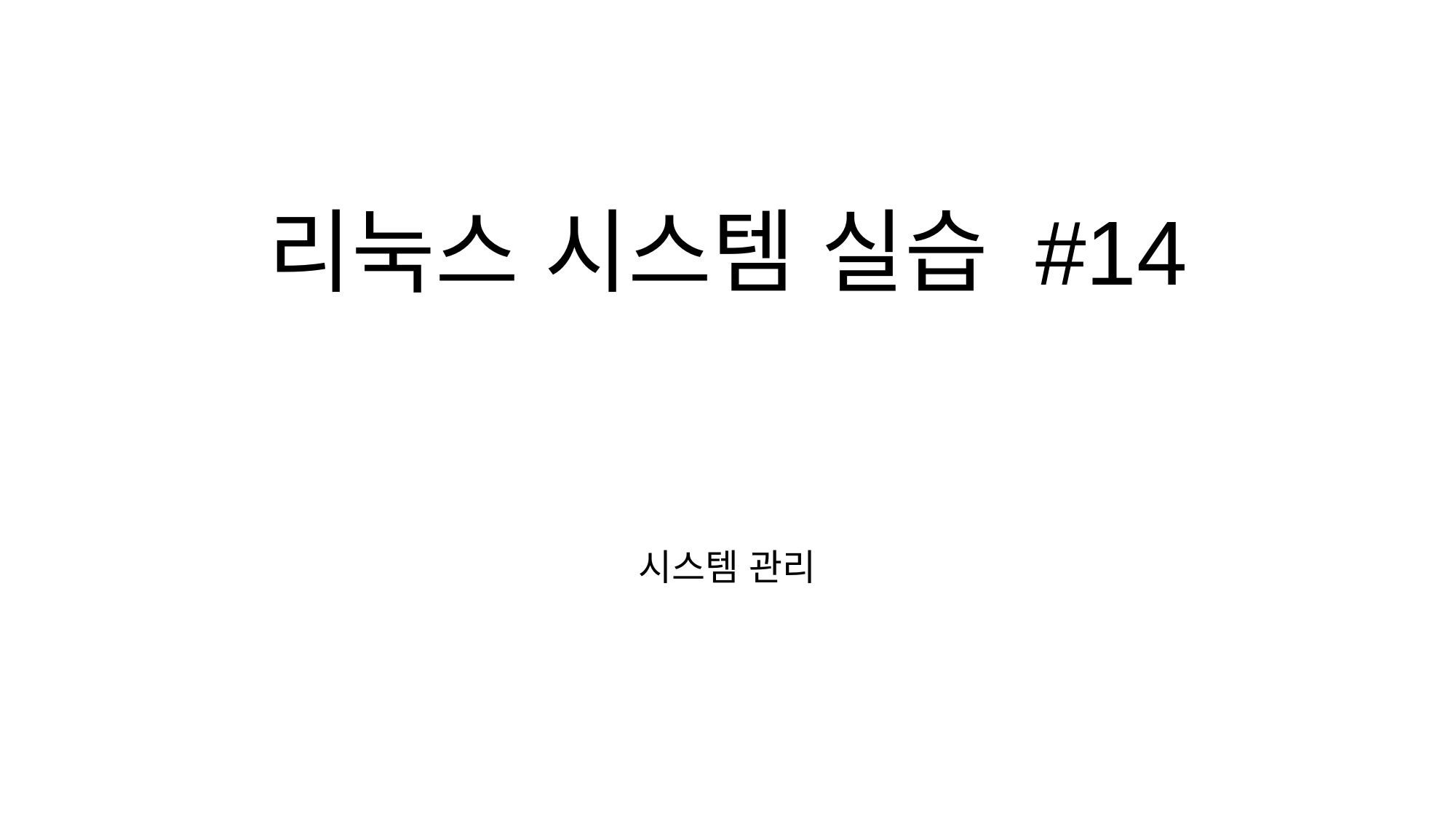

# 리눅스 시스템 실습 #14

시스템 관리